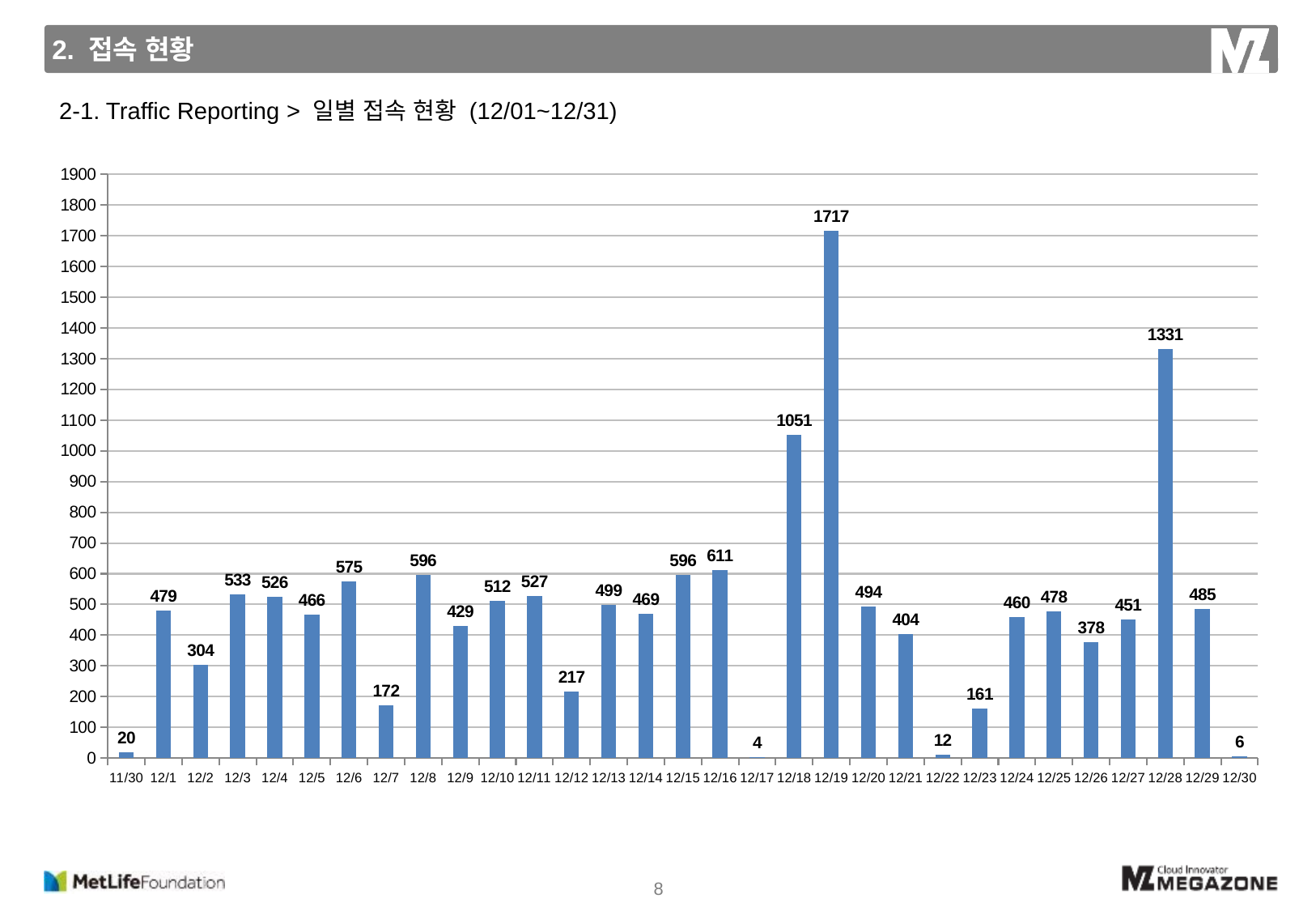

2. 접속 현황
2-1. Traffic Reporting > 일별 접속 현황 (12/01~12/31)

### Chart

| Category | PC |
|---|---|
| 43069 | 20.0 |
| 43070 | 479.0 |
| 43071 | 304.0 |
| 43072 | 533.0 |
| 43073 | 526.0 |
| 43074 | 466.0 |
| 43075 | 575.0 |
| 43076 | 172.0 |
| 43077 | 596.0 |
| 43078 | 429.0 |
| 43079 | 512.0 |
| 43080 | 527.0 |
| 43081 | 217.0 |
| 43082 | 499.0 |
| 43083 | 469.0 |
| 43084 | 596.0 |
| 43085 | 611.0 |
| 43086 | 4.0 |
| 43087 | 1051.0 |
| 43088 | 1717.0 |
| 43089 | 494.0 |
| 43090 | 404.0 |
| 43091 | 12.0 |
| 43092 | 161.0 |
| 43093 | 460.0 |
| 43094 | 478.0 |
| 43095 | 378.0 |
| 43096 | 451.0 |
| 43097 | 1331.0 |
| 43098 | 485.0 |
| 43099 | 6.0 |
8